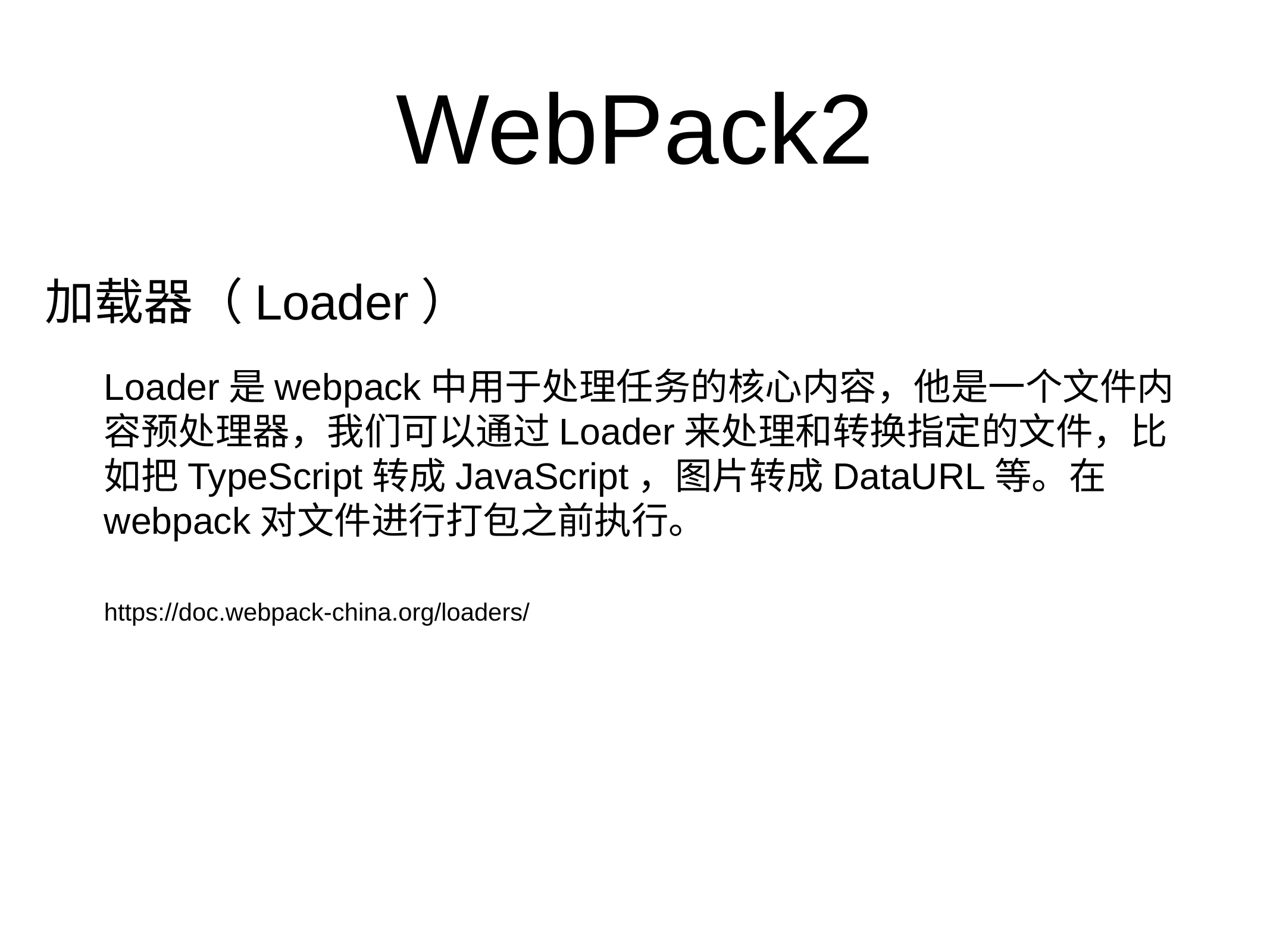

# WebPack2
加载器（Loader）
Loader是webpack中用于处理任务的核心内容，他是一个文件内容预处理器，我们可以通过Loader来处理和转换指定的文件，比如把TypeScript转成JavaScript，图片转成DataURL等。在webpack对文件进行打包之前执行。
https://doc.webpack-china.org/loaders/